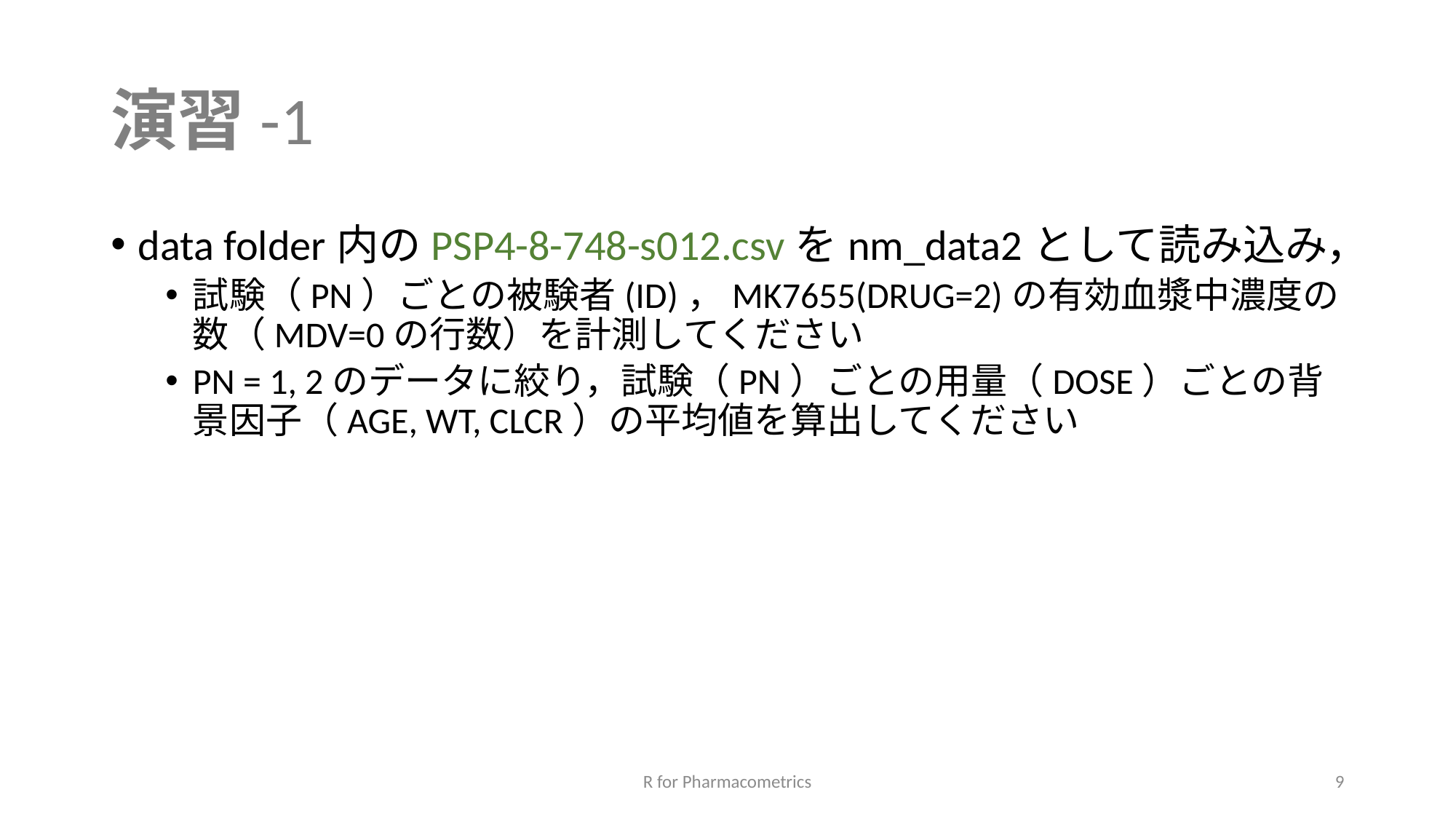

# 演習-1
data folder内のPSP4-8-748-s012.csvをnm_data2として読み込み，
試験（PN）ごとの被験者(ID)，MK7655(DRUG=2)の有効血漿中濃度の数（MDV=0の行数）を計測してください
PN = 1, 2のデータに絞り，試験（PN）ごとの用量（DOSE）ごとの背景因子（AGE, WT, CLCR）の平均値を算出してください
R for Pharmacometrics
9